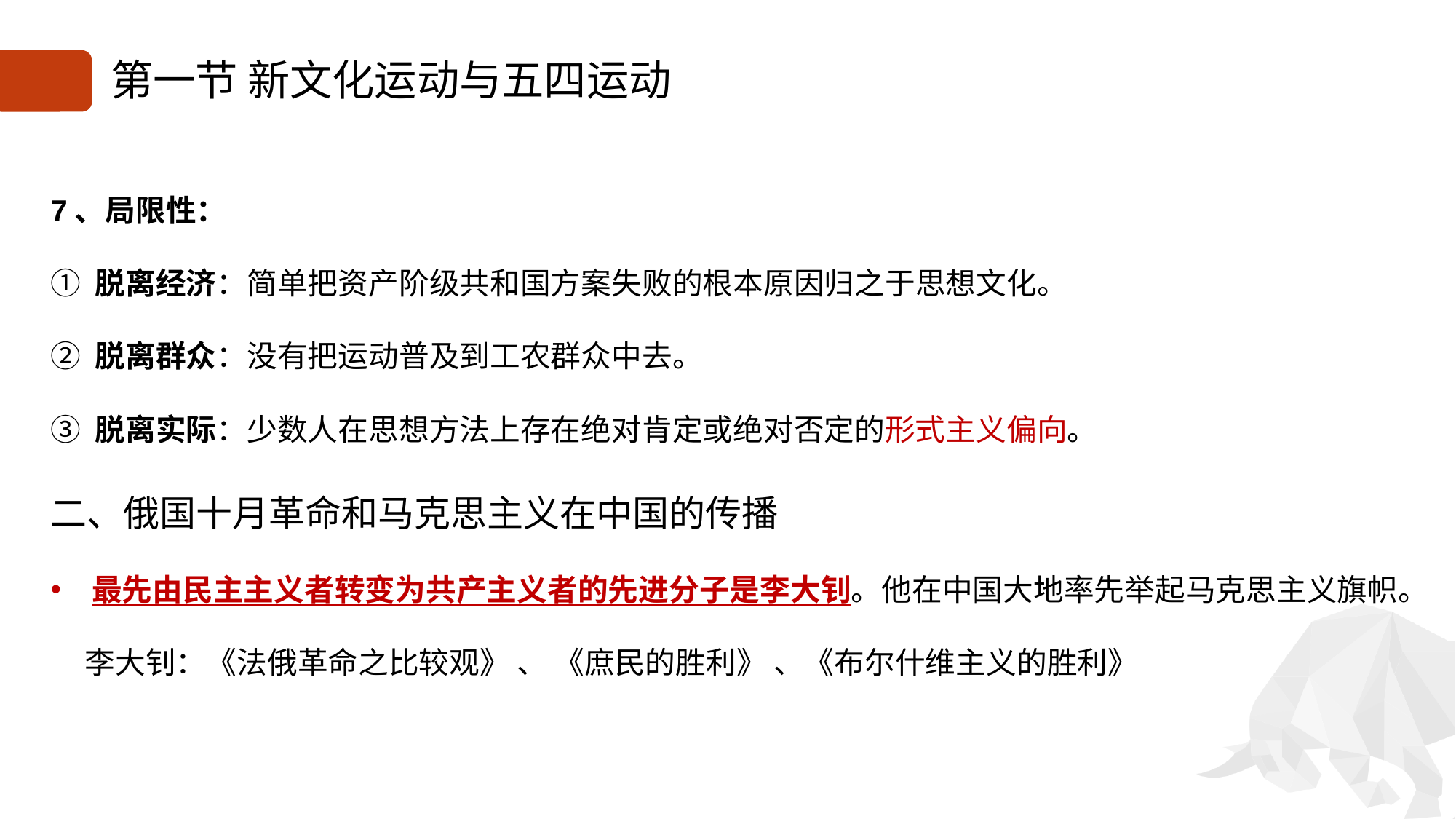

# 第一节 新文化运动与五四运动
7、局限性：
① 脱离经济：简单把资产阶级共和国方案失败的根本原因归之于思想文化。
② 脱离群众：没有把运动普及到工农群众中去。
③ 脱离实际：少数人在思想方法上存在绝对肯定或绝对否定的形式主义偏向。
二、俄国十月革命和马克思主义在中国的传播
最先由民主主义者转变为共产主义者的先进分子是李大钊。他在中国大地率先举起马克思主义旗帜。
    李大钊：《法俄革命之比较观》 、 《庶民的胜利》 、《布尔什维主义的胜利》